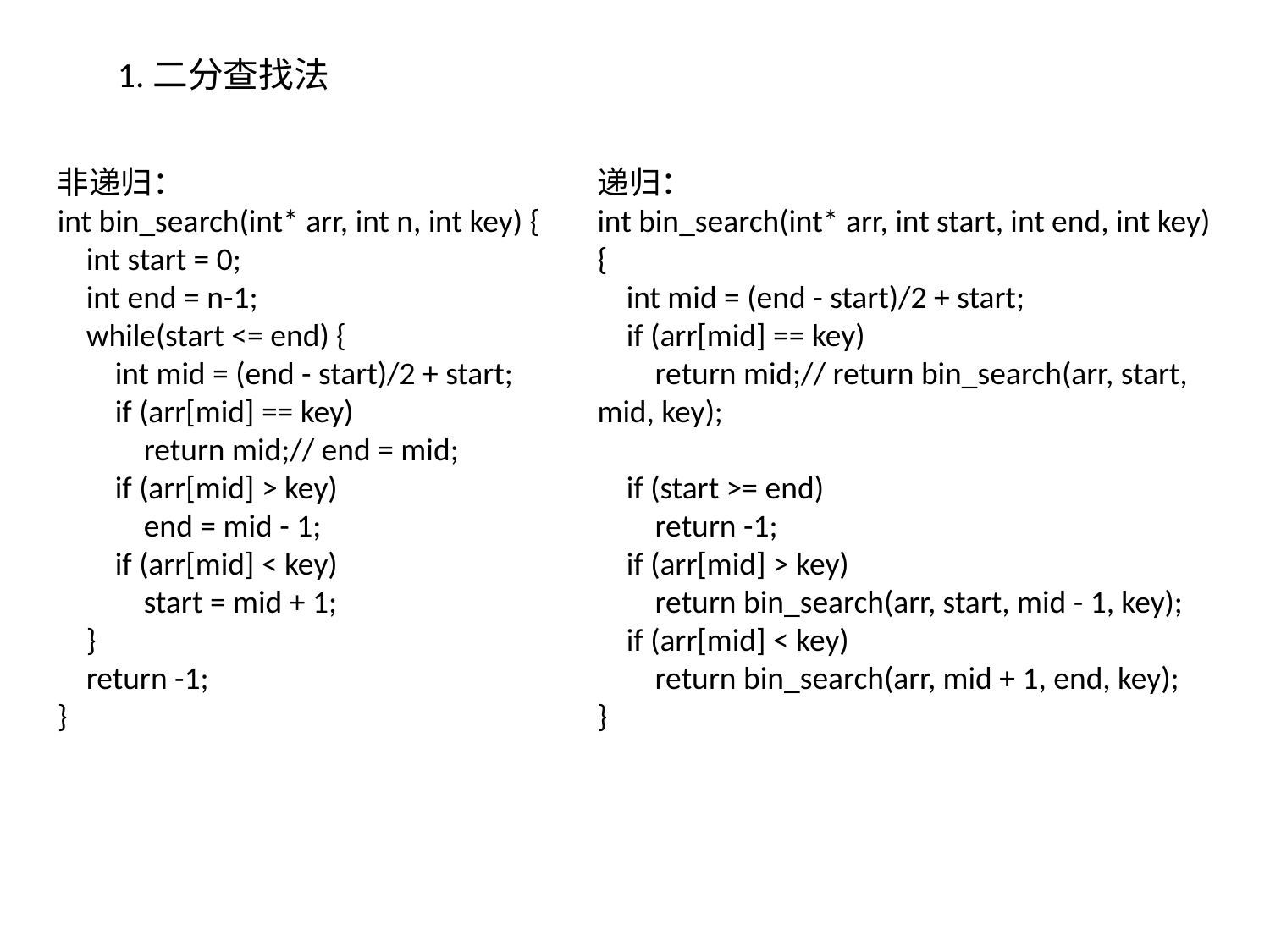

1.二分查找法
非递归：
int bin_search(int* arr, int n, int key) {
    int start = 0;
    int end = n-1;
    while(start <= end) {
        int mid = (end - start)/2 + start;
        if (arr[mid] == key)
            return mid;// end = mid;
        if (arr[mid] > key)
            end = mid - 1;
        if (arr[mid] < key)
            start = mid + 1;
    }
    return -1;
}
递归：
int bin_search(int* arr, int start, int end, int key) {
    int mid = (end - start)/2 + start;
    if (arr[mid] == key)
        return mid;// return bin_search(arr, start, mid, key);

    if (start >= end)
        return -1;
    if (arr[mid] > key)
        return bin_search(arr, start, mid - 1, key);
    if (arr[mid] < key)
        return bin_search(arr, mid + 1, end, key);
}